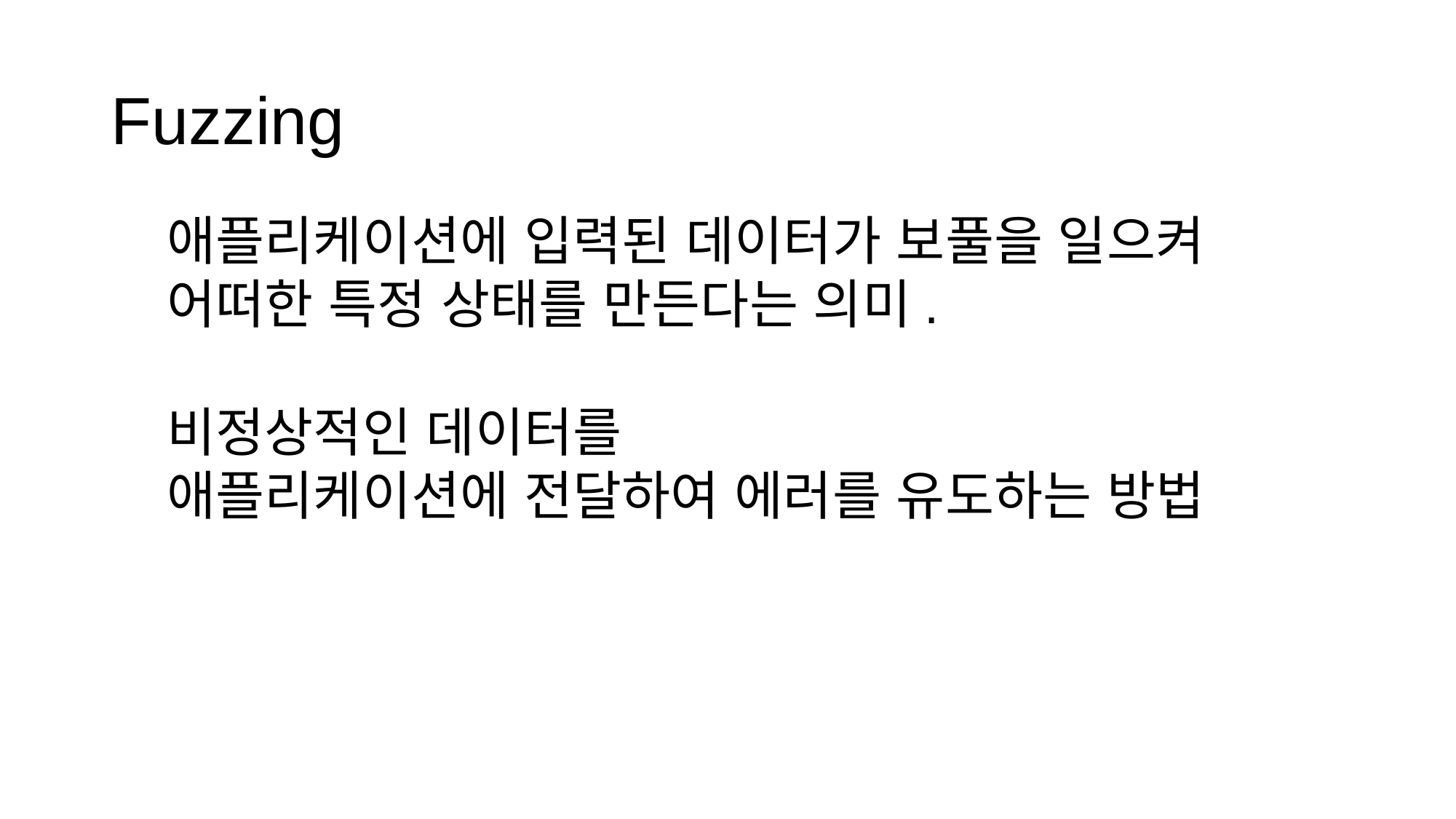

# Fuzzing
애플리케이션에 입력된 데이터가 보풀을 일으켜
어떠한 특정 상태를 만든다는 의미.

비정상적인 데이터를
애플리케이션에 전달하여 에러를 유도하는 방법